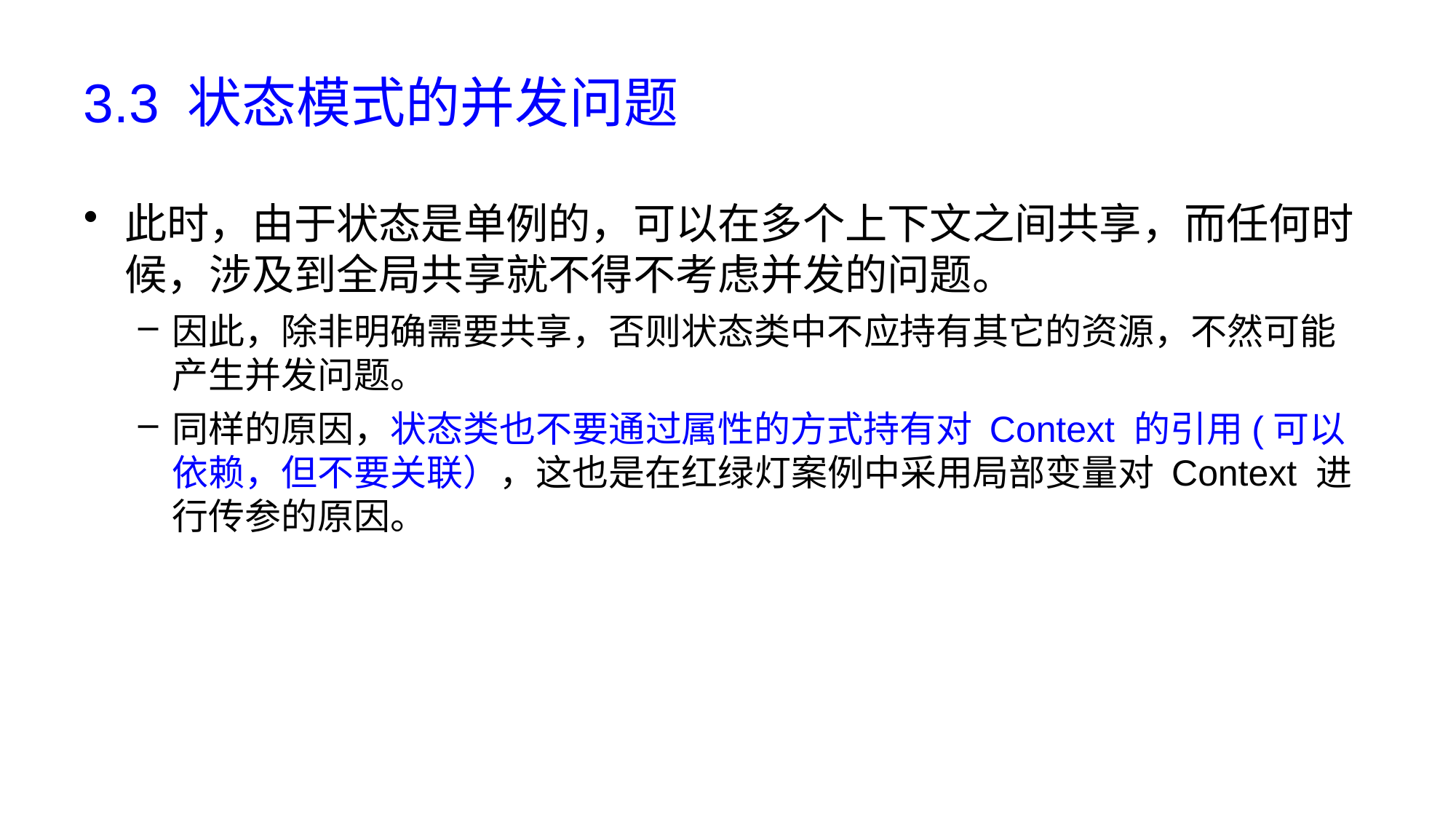

# 3.3 状态模式的并发问题
此时，由于状态是单例的，可以在多个上下文之间共享，而任何时候，涉及到全局共享就不得不考虑并发的问题。
因此，除非明确需要共享，否则状态类中不应持有其它的资源，不然可能产生并发问题。
同样的原因，状态类也不要通过属性的方式持有对 Context 的引用(可以依赖，但不要关联），这也是在红绿灯案例中采用局部变量对 Context 进行传参的原因。
36